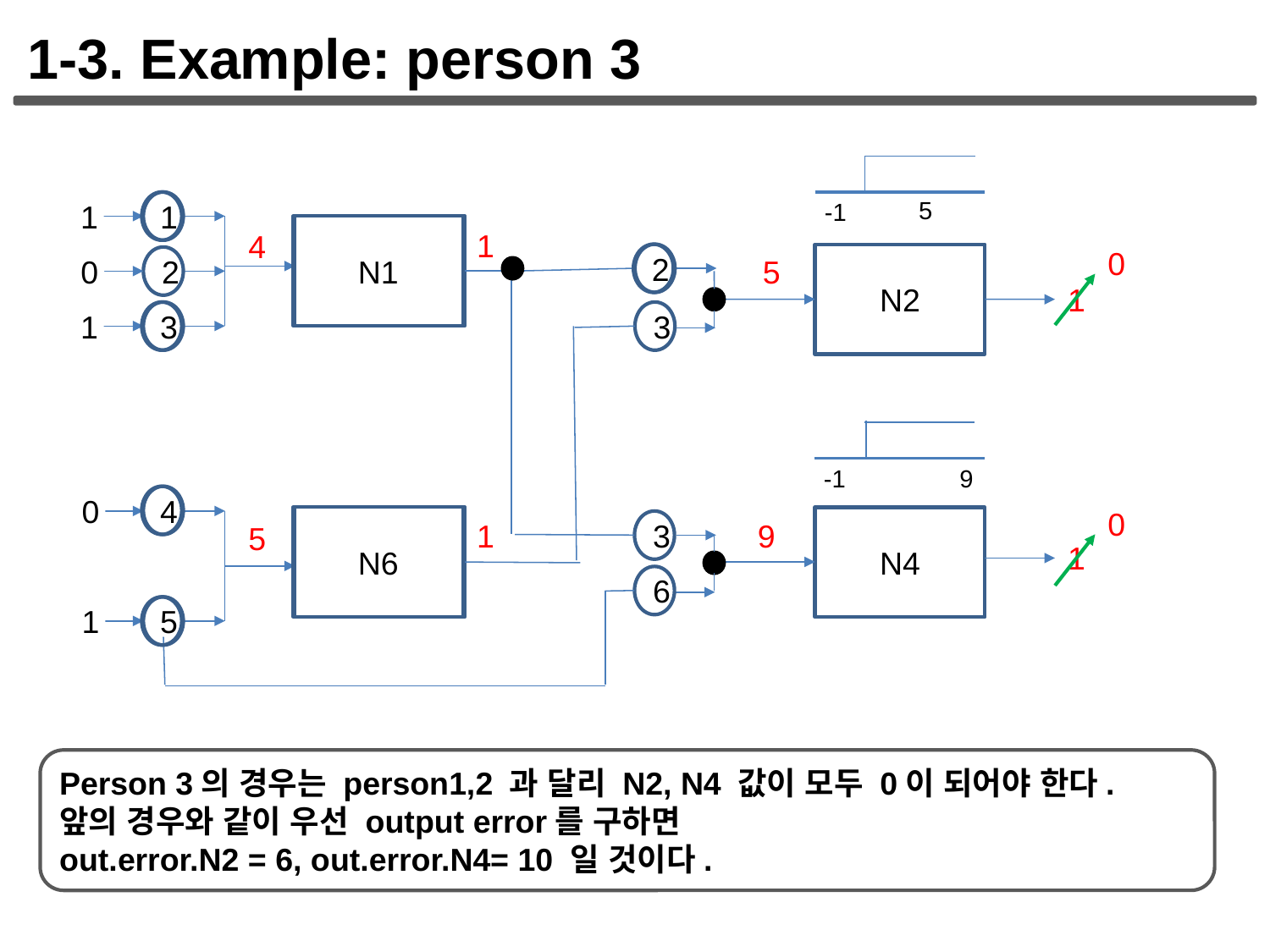

1-3. Example: person 3

5
-1
1
1

N1

1
4
0
2

N2
5
0
2

1

1
3

3
9
-1
4
0

0
N6

N4
9
1
3
5
1

6
5
1

Person 3의 경우는 person1,2 과 달리 N2, N4 값이 모두 0이 되어야 한다.
앞의 경우와 같이 우선 output error를 구하면
out.error.N2 = 6, out.error.N4= 10 일 것이다.